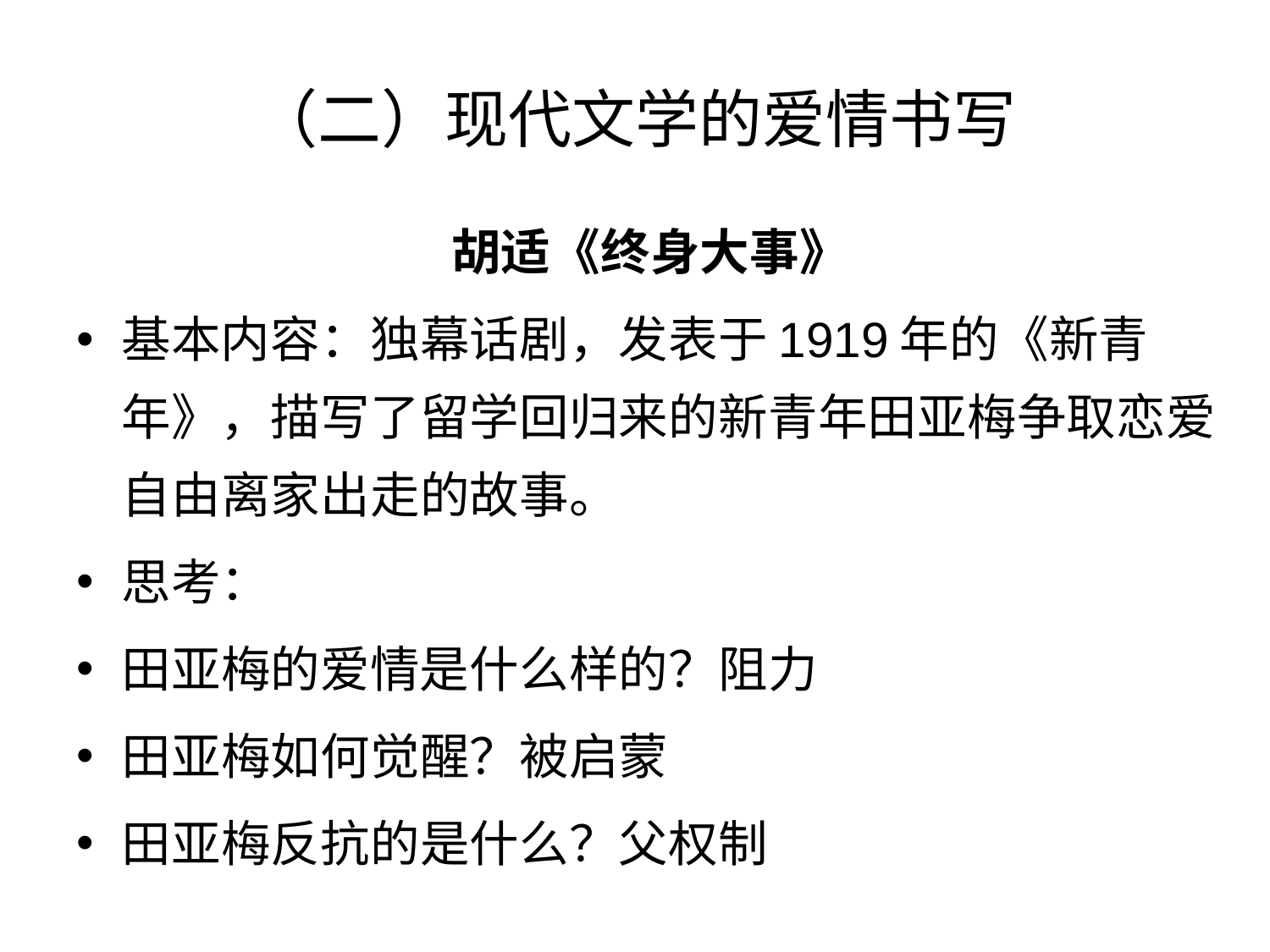

# （二）现代文学的爱情书写
胡适《终身大事》
基本内容：独幕话剧，发表于1919年的《新青年》，描写了留学回归来的新青年田亚梅争取恋爱自由离家出走的故事。
思考：
田亚梅的爱情是什么样的？阻力
田亚梅如何觉醒？被启蒙
田亚梅反抗的是什么？父权制